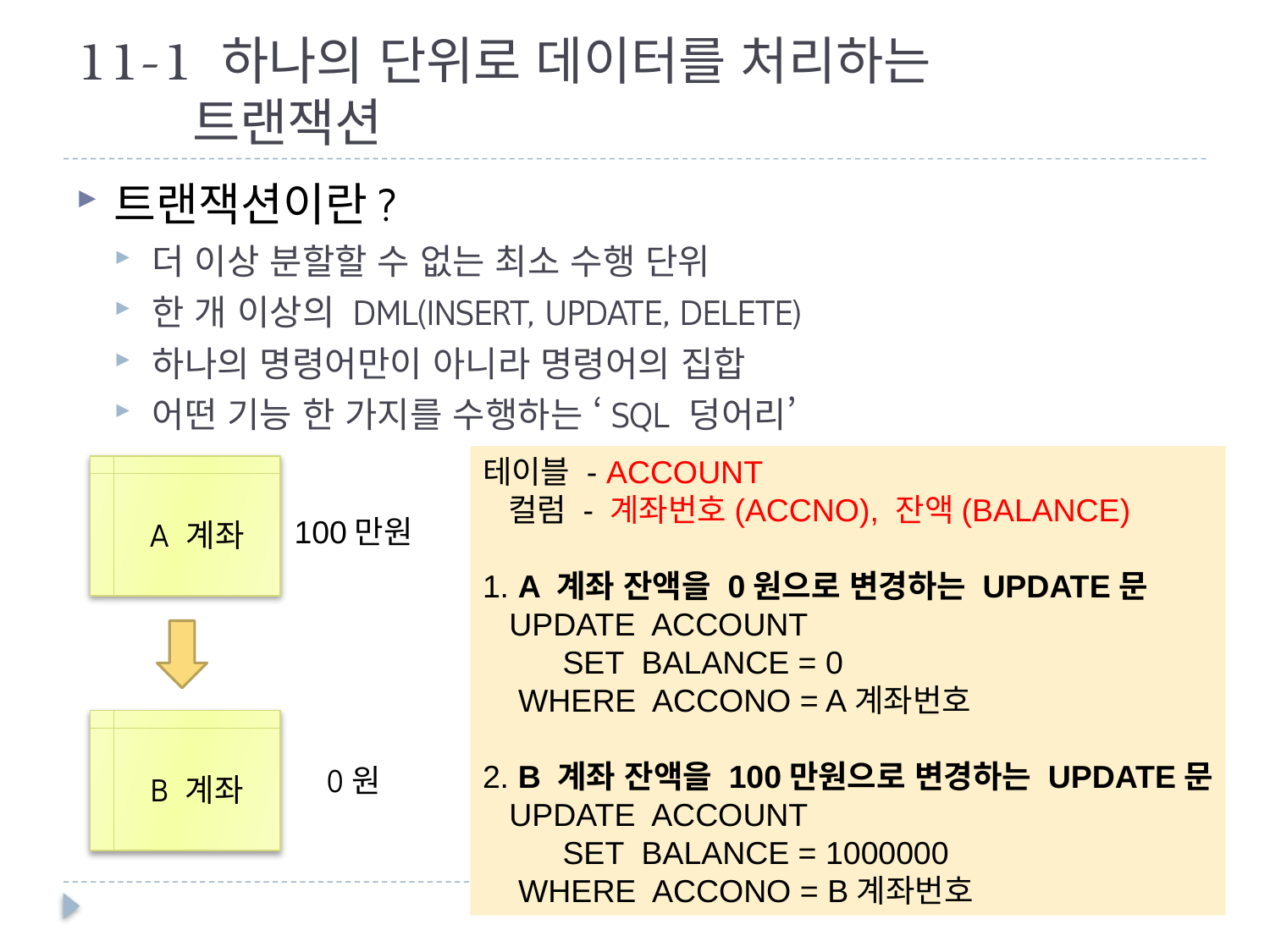

# 11-1 하나의 단위로 데이터를 처리하는 트랜잭션
트랜잭션이란?
더 이상 분할할 수 없는 최소 수행 단위
한 개 이상의 DML(INSERT, UPDATE, DELETE)
하나의 명령어만이 아니라 명령어의 집합
어떤 기능 한 가지를 수행하는 ‘SQL 덩어리’
테이블 - ACCOUNT
  컬럼 - 계좌번호(ACCNO), 잔액(BALANCE)

1. A 계좌 잔액을 0원으로 변경하는 UPDATE문
   UPDATE  ACCOUNT
         SET  BALANCE = 0
    WHERE  ACCONO = A계좌번호

2. B 계좌 잔액을 100만원으로 변경하는 UPDATE문
   UPDATE  ACCOUNT
         SET  BALANCE = 1000000
    WHERE  ACCONO = B계좌번호
A 계좌
100만원

B 계좌
0원